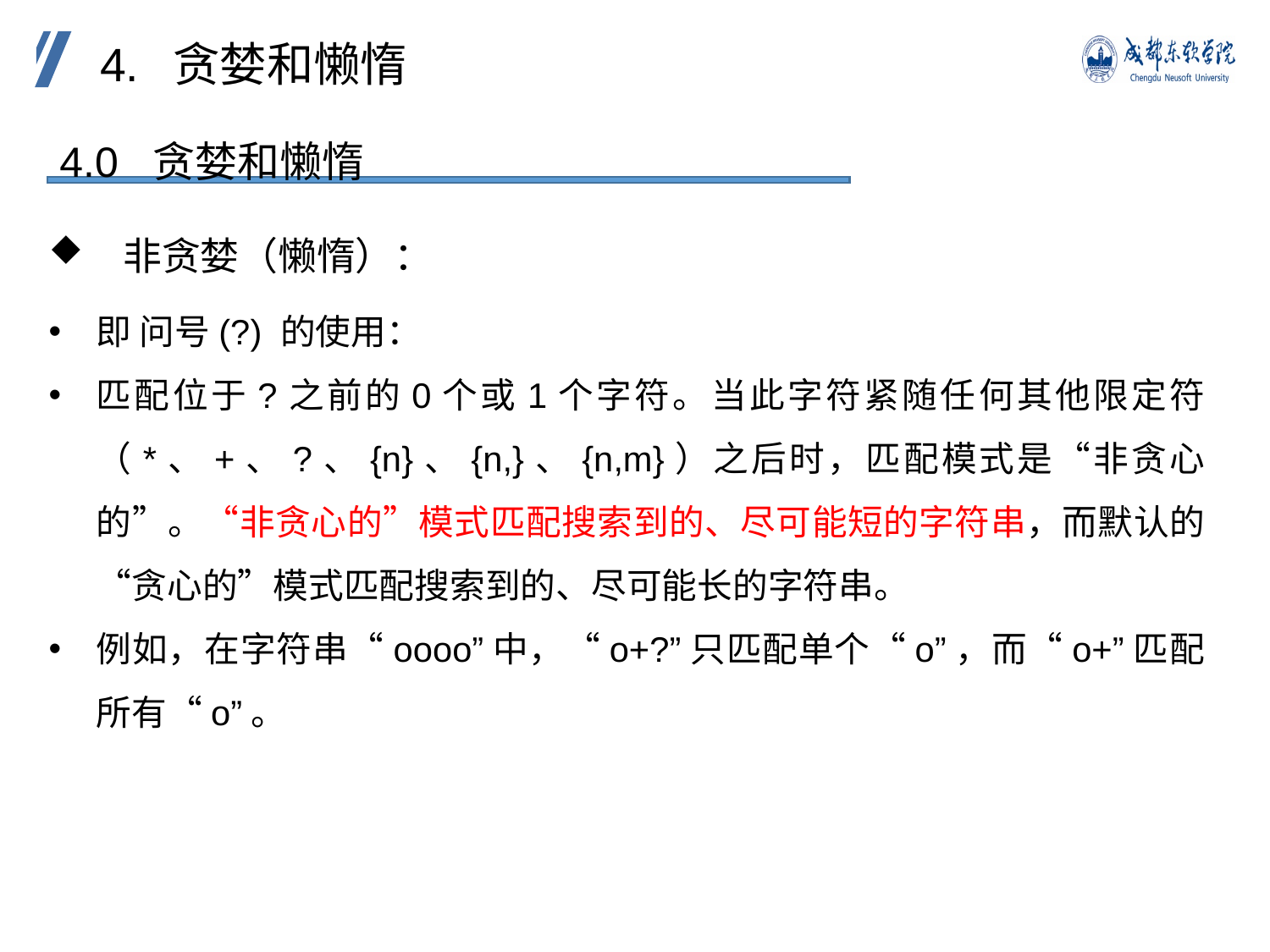

4.  贪婪和懒惰
4.0  贪婪和懒惰

  非贪婪（懒惰）：
即 问号(?) 的使用：
匹配位于?之前的0个或1个字符。当此字符紧随任何其他限定符（*、+、?、{n}、{n,}、{n,m}）之后时，匹配模式是“非贪心的”。“非贪心的”模式匹配搜索到的、尽可能短的字符串，而默认的“贪心的”模式匹配搜索到的、尽可能长的字符串。
例如，在字符串“oooo”中，“o+?”只匹配单个“o”，而“o+”匹配所有“o”。